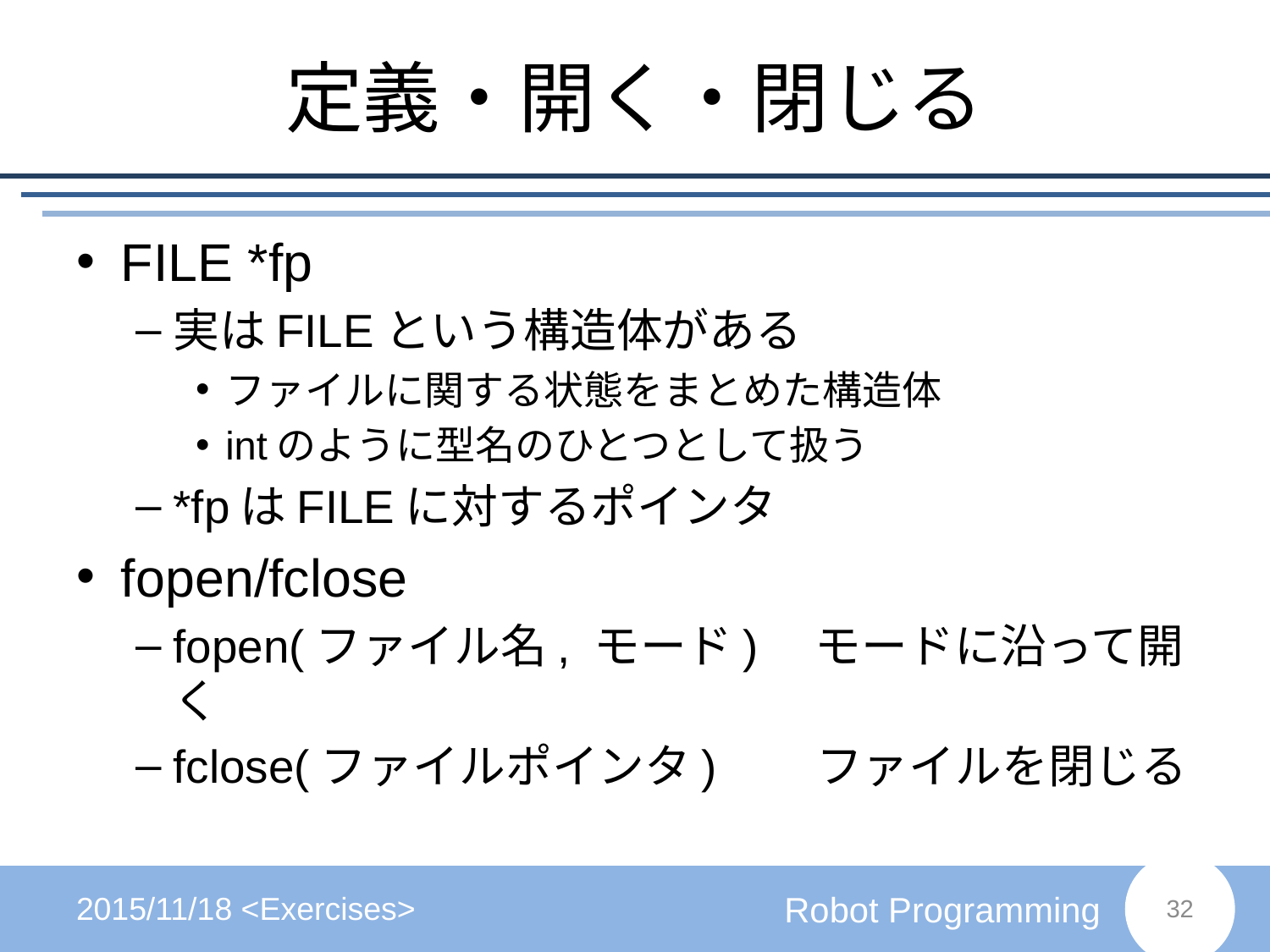

# 定義・開く・閉じる
FILE *fp
実はFILEという構造体がある
ファイルに関する状態をまとめた構造体
intのように型名のひとつとして扱う
*fpはFILEに対するポインタ
fopen/fclose
fopen(ファイル名, モード)　モードに沿って開く
fclose(ファイルポインタ)	　ファイルを閉じる
2015/11/18 <Exercises>
32